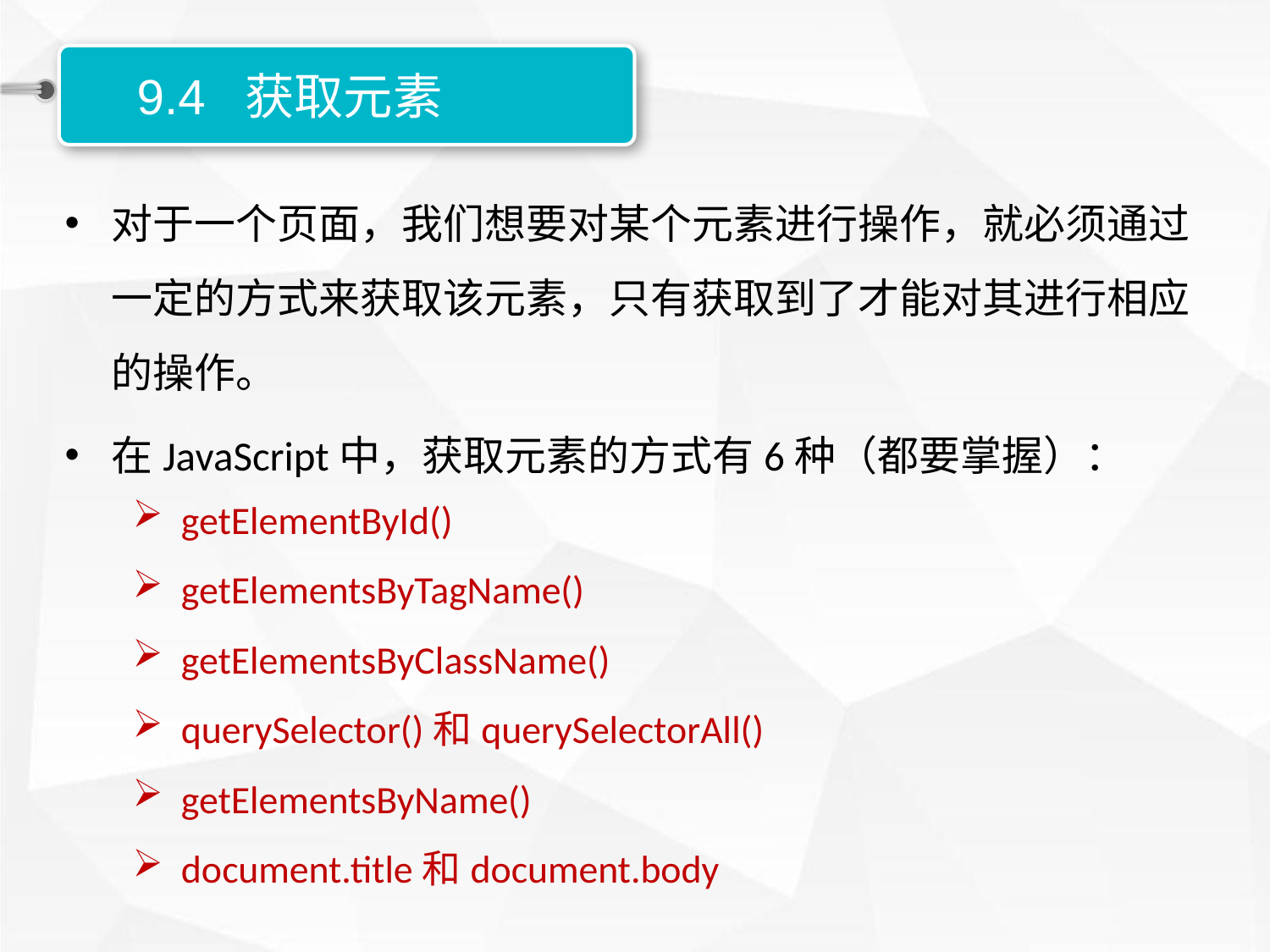

9.4  获取元素

对于一个页面，我们想要对某个元素进行操作，就必须通过一定的方式来获取该元素，只有获取到了才能对其进行相应的操作。
在JavaScript中，获取元素的方式有6种（都要掌握）：

 getElementById()
 getElementsByTagName()
 getElementsByClassName()
 querySelector()和querySelectorAll()
 getElementsByName()
 document.title和document.body